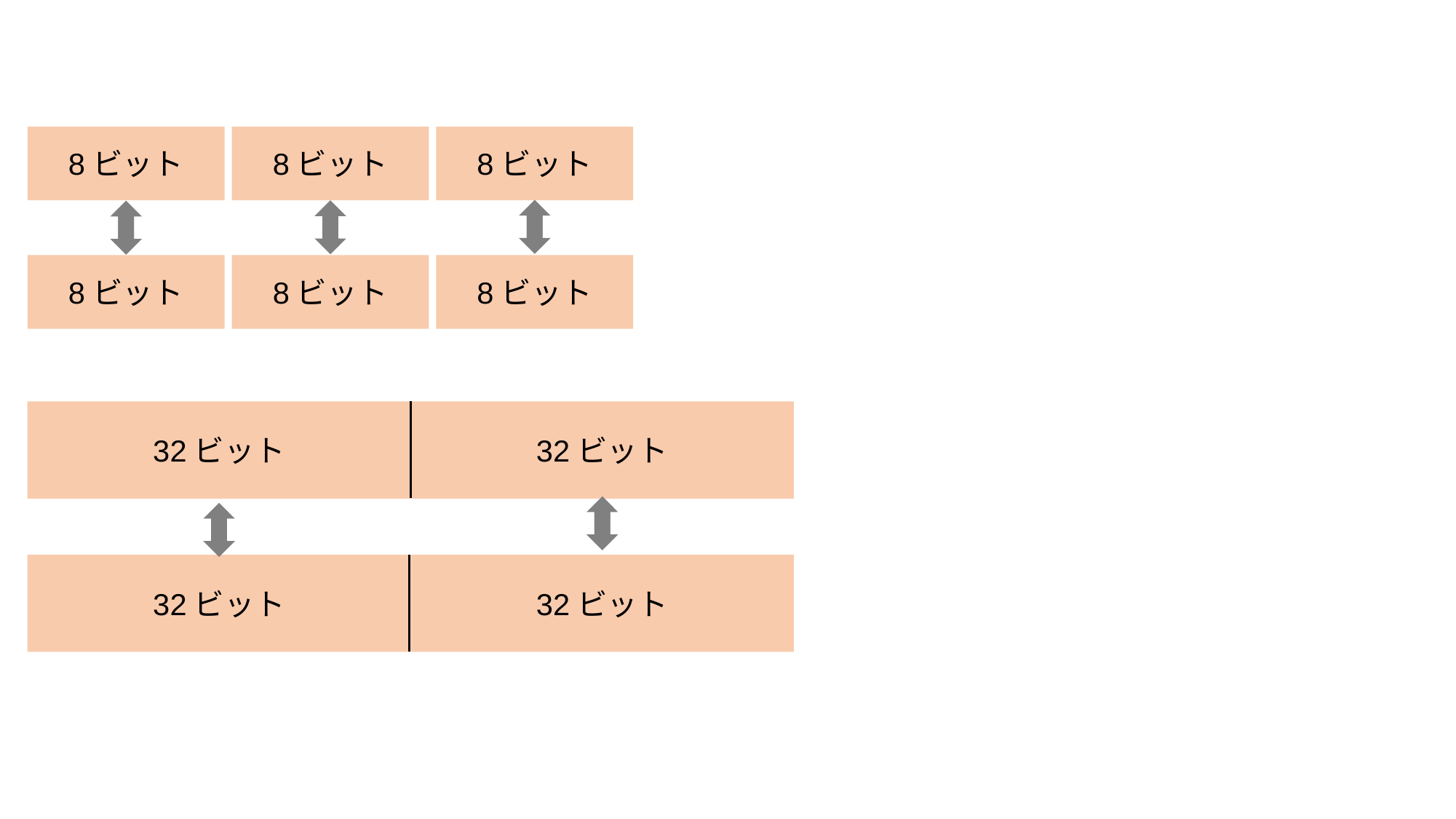

8ビット

8ビット

8ビット

8ビット

8ビット

8ビット

32ビット

32ビット

32ビット

32ビット